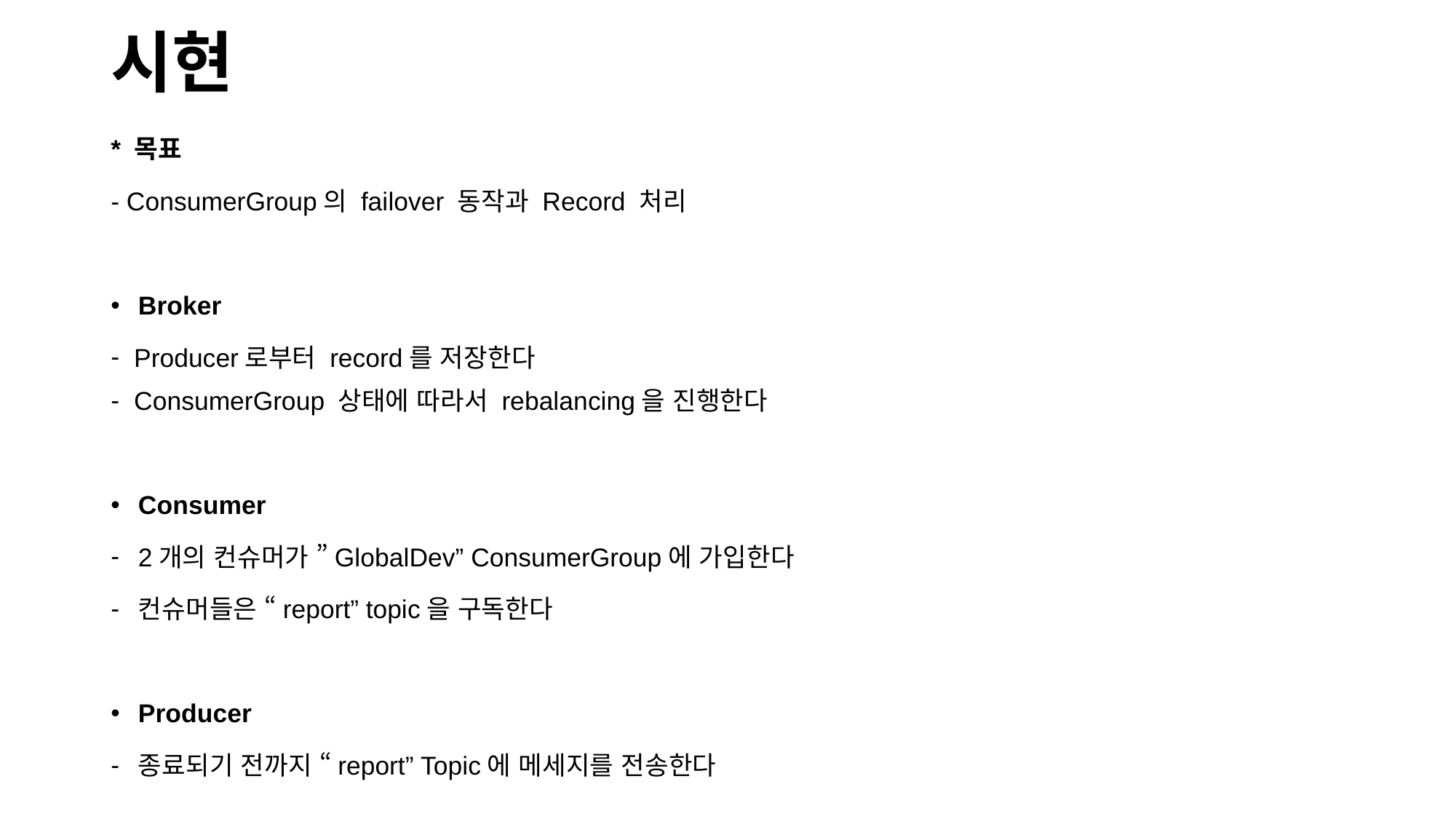

# 시현
* 목표
- ConsumerGroup의 failover 동작과 Record 처리

Broker
Producer로부터 record를 저장한다
ConsumerGroup 상태에 따라서 rebalancing을 진행한다

Consumer
2개의 컨슈머가 ”GlobalDev” ConsumerGroup에 가입한다
컨슈머들은 “report” topic을 구독한다

Producer
종료되기 전까지 “report” Topic에 메세지를 전송한다